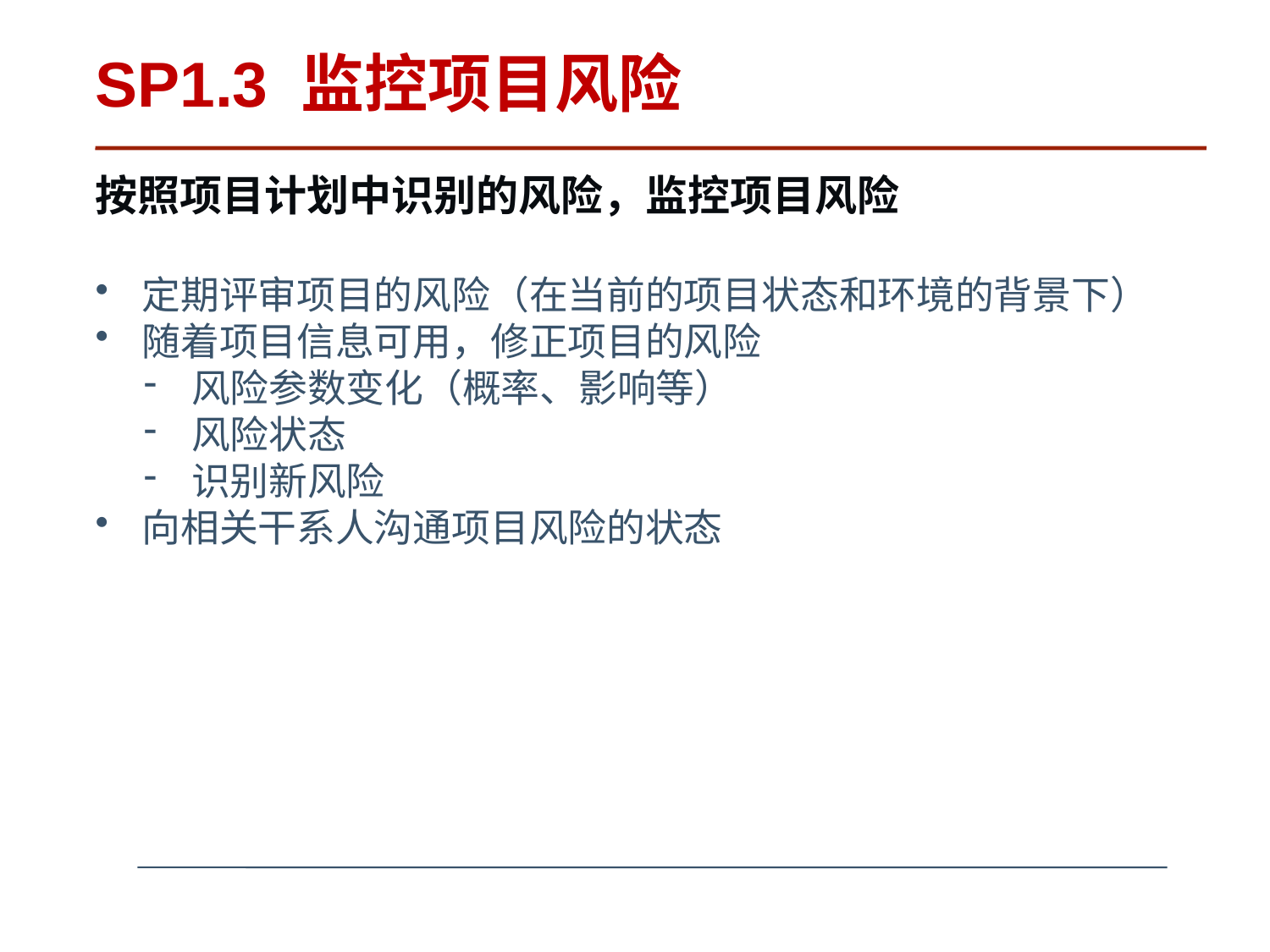

# SP1.3 监控项目风险
按照项目计划中识别的风险，监控项目风险

定期评审项目的风险（在当前的项目状态和环境的背景下）
随着项目信息可用，修正项目的风险
风险参数变化（概率、影响等）
风险状态
识别新风险
向相关干系人沟通项目风险的状态